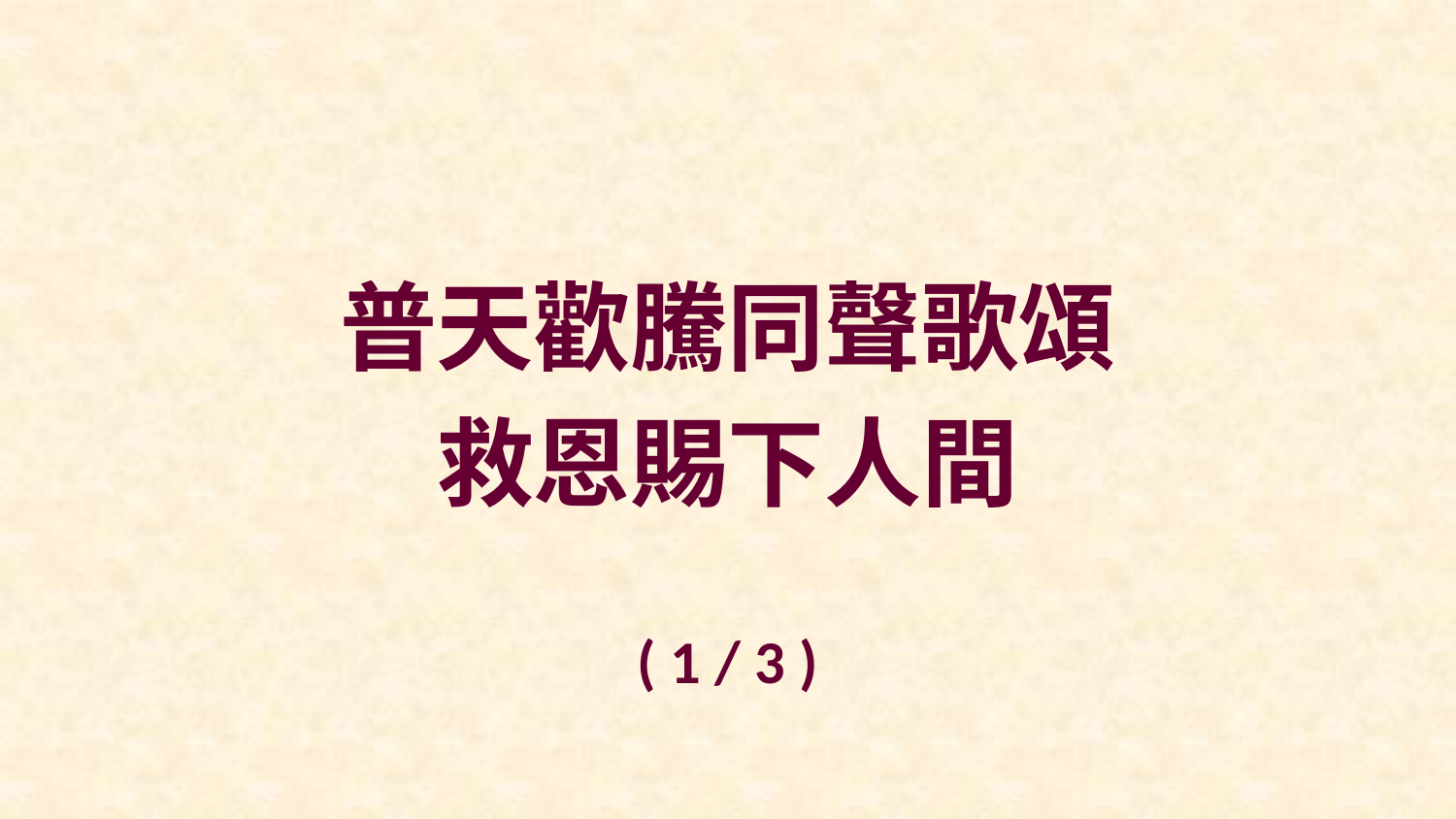

普天歡騰同聲歌頌
救恩賜下人間
( 1 / 3 )